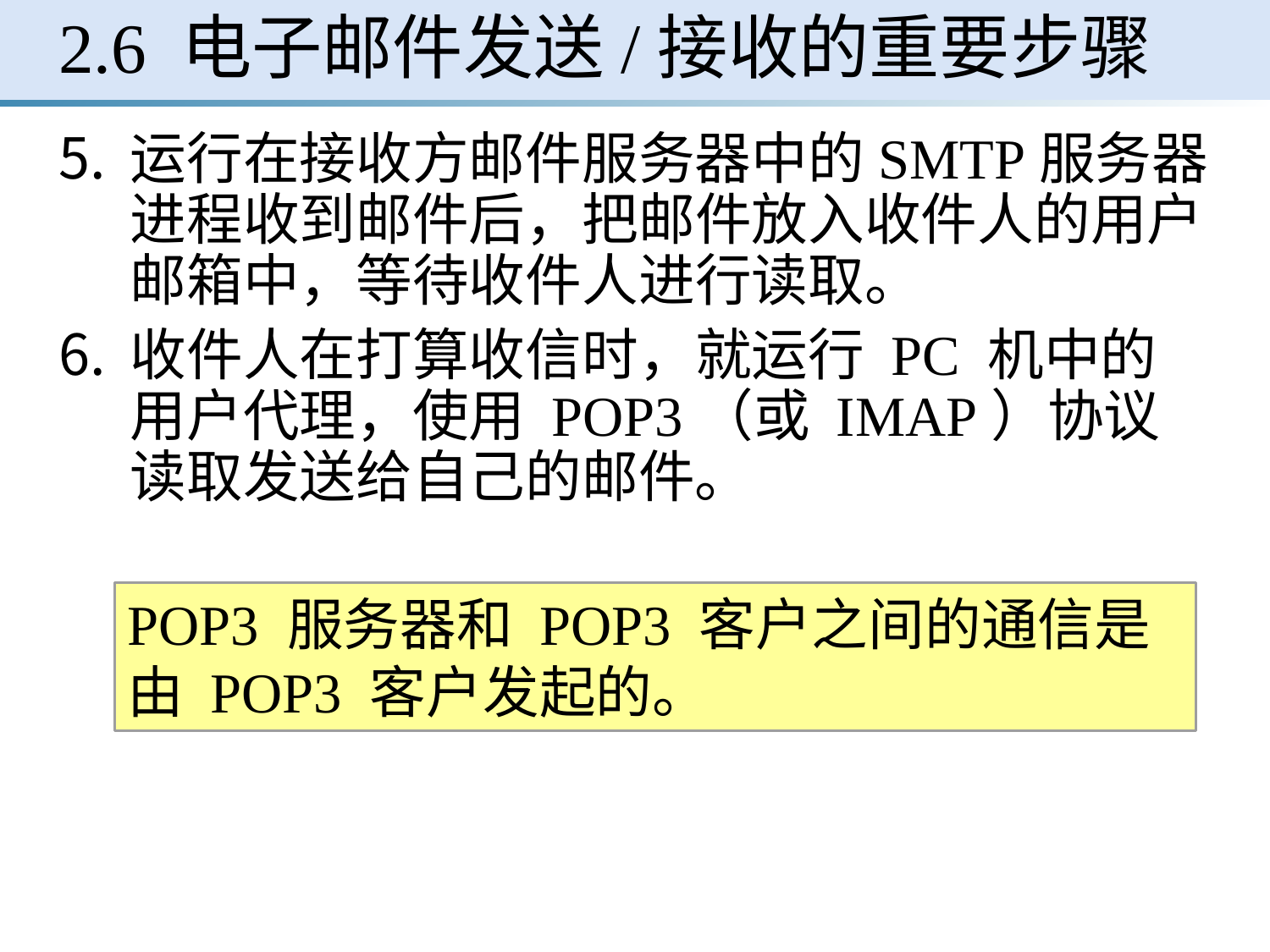

# 2.6 电子邮件发送/接收的重要步骤
运行在接收方邮件服务器中的SMTP服务器进程收到邮件后，把邮件放入收件人的用户邮箱中，等待收件人进行读取。
收件人在打算收信时，就运行 PC 机中的用户代理，使用 POP3（或 IMAP）协议读取发送给自己的邮件。
POP3 服务器和 POP3 客户之间的通信是由 POP3 客户发起的。